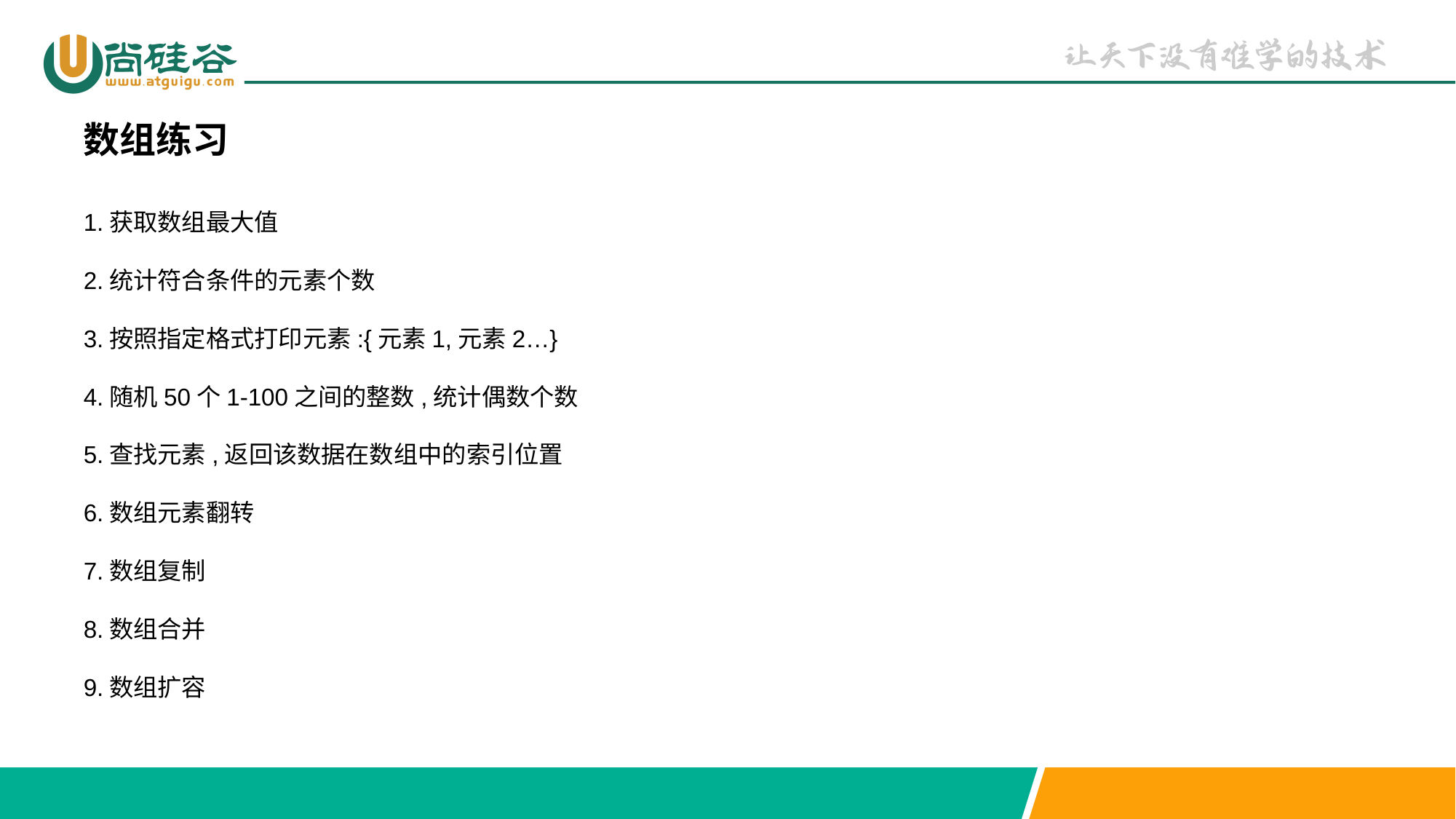

数组练习
1.获取数组最大值

2.统计符合条件的元素个数

3.按照指定格式打印元素:{元素1,元素2…}

4.随机50个1-100之间的整数,统计偶数个数

5.查找元素,返回该数据在数组中的索引位置

6.数组元素翻转

7.数组复制

8.数组合并

9.数组扩容